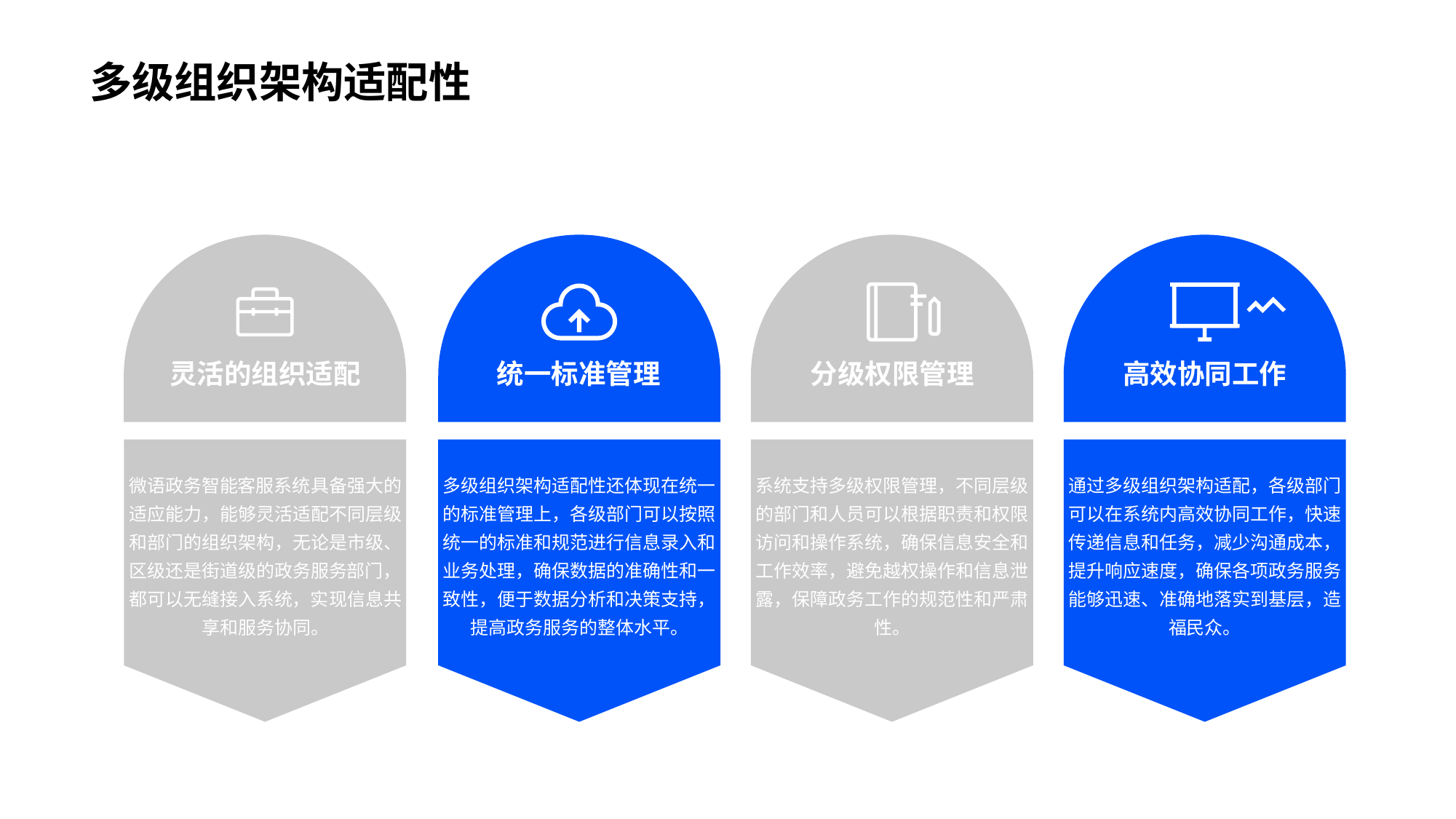

多级组织架构适配性

灵活的组织适配
微语政务智能客服系统具备强大的适应能力，能够灵活适配不同层级和部门的组织架构，无论是市级、区级还是街道级的政务服务部门，都可以无缝接入系统，实现信息共享和服务协同。

统一标准管理
多级组织架构适配性还体现在统一的标准管理上，各级部门可以按照统一的标准和规范进行信息录入和业务处理，确保数据的准确性和一致性，便于数据分析和决策支持，提高政务服务的整体水平。

分级权限管理
系统支持多级权限管理，不同层级的部门和人员可以根据职责和权限访问和操作系统，确保信息安全和工作效率，避免越权操作和信息泄露，保障政务工作的规范性和严肃性。

高效协同工作
通过多级组织架构适配，各级部门可以在系统内高效协同工作，快速传递信息和任务，减少沟通成本，提升响应速度，确保各项政务服务能够迅速、准确地落实到基层，造福民众。